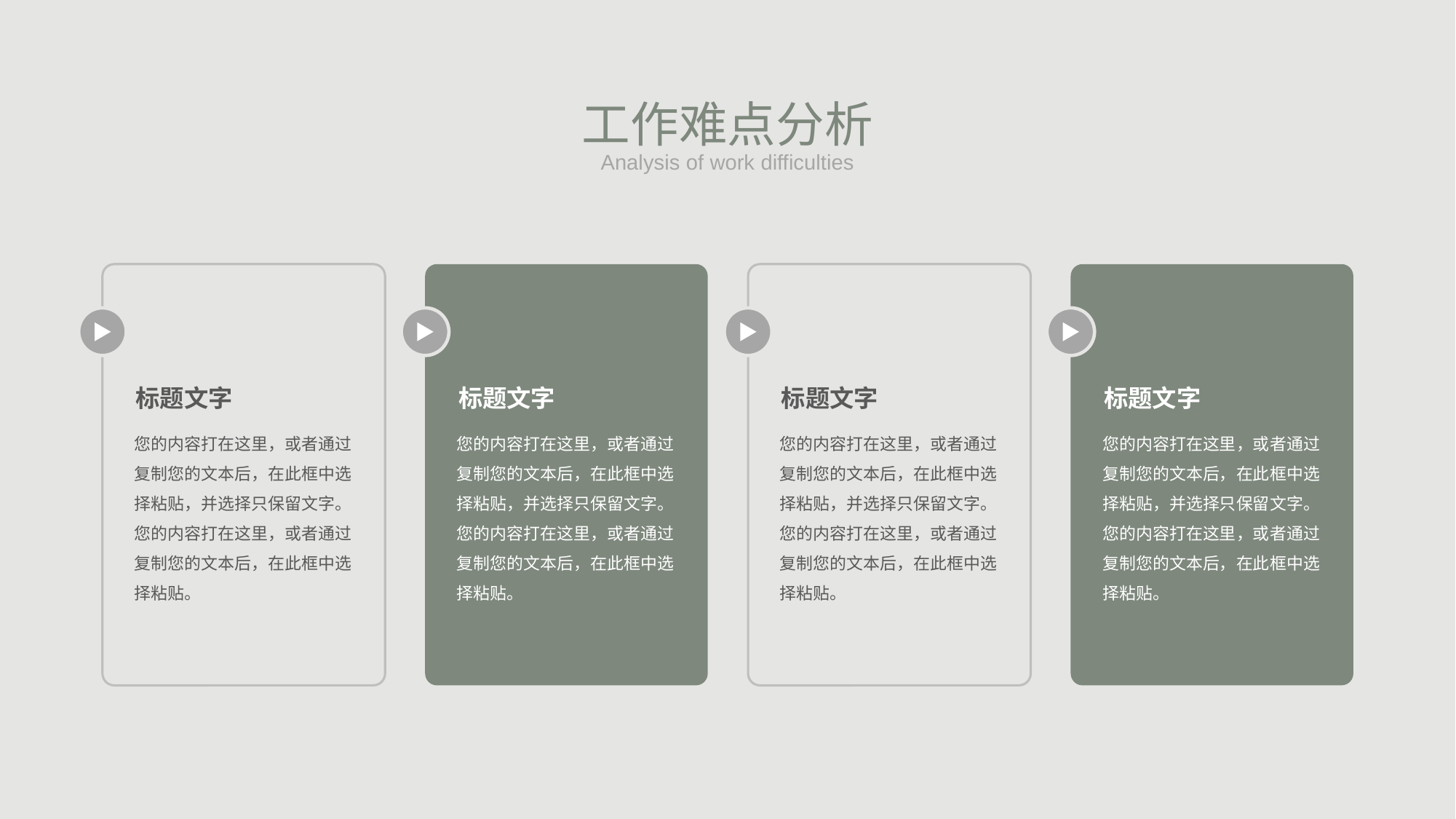

工作难点分析
Analysis of work difficulties

标题文字
标题文字
标题文字
标题文字
您的内容打在这里，或者通过复制您的文本后，在此框中选择粘贴，并选择只保留文字。您的内容打在这里，或者通过复制您的文本后，在此框中选择粘贴。
您的内容打在这里，或者通过复制您的文本后，在此框中选择粘贴，并选择只保留文字。您的内容打在这里，或者通过复制您的文本后，在此框中选择粘贴。
您的内容打在这里，或者通过复制您的文本后，在此框中选择粘贴，并选择只保留文字。您的内容打在这里，或者通过复制您的文本后，在此框中选择粘贴。
您的内容打在这里，或者通过复制您的文本后，在此框中选择粘贴，并选择只保留文字。您的内容打在这里，或者通过复制您的文本后，在此框中选择粘贴。